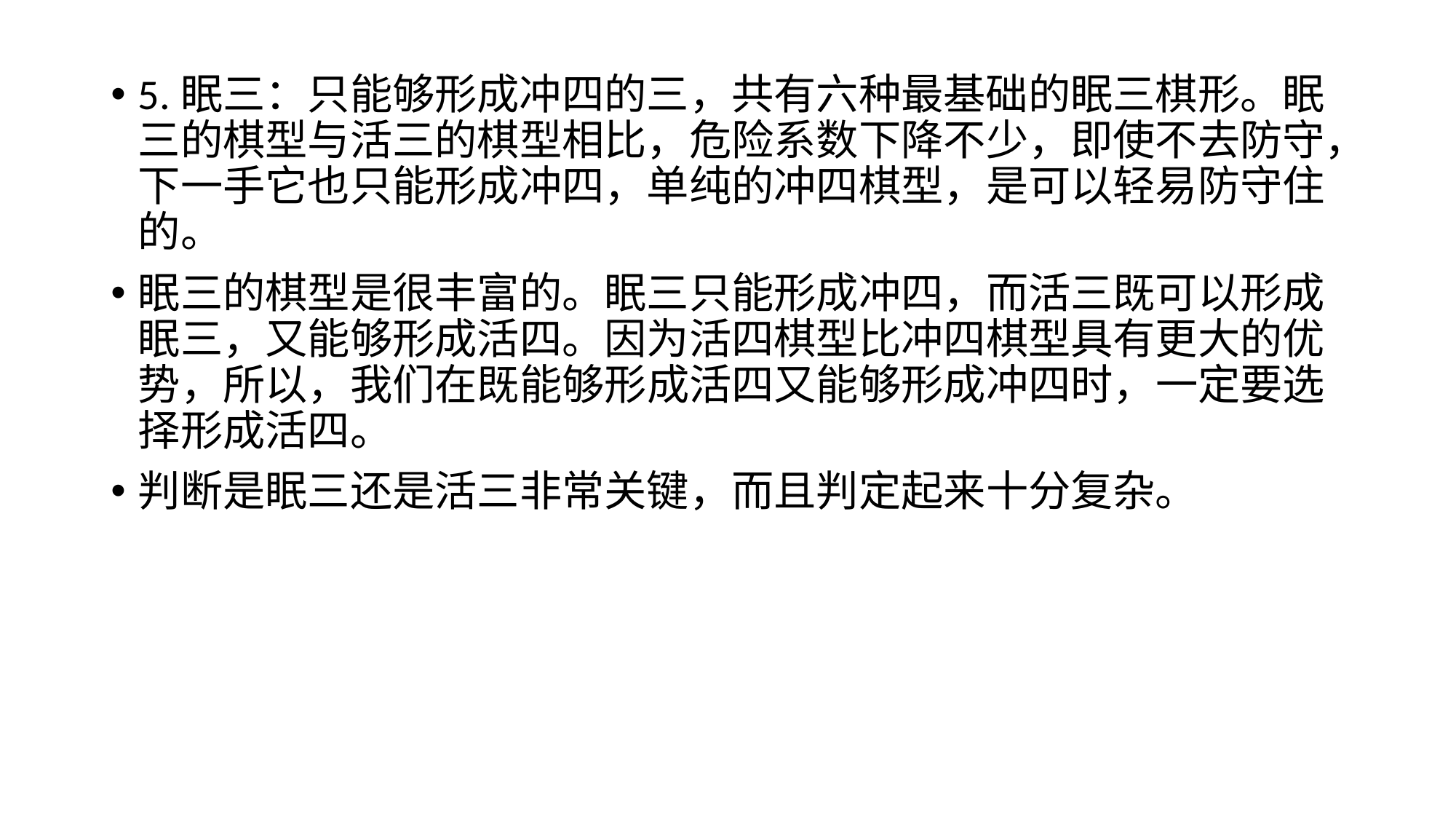

5.眠三：只能够形成冲四的三，共有六种最基础的眠三棋形。眠三的棋型与活三的棋型相比，危险系数下降不少，即使不去防守，下一手它也只能形成冲四，单纯的冲四棋型，是可以轻易防守住的。
眠三的棋型是很丰富的。眠三只能形成冲四，而活三既可以形成眠三，又能够形成活四。因为活四棋型比冲四棋型具有更大的优势，所以，我们在既能够形成活四又能够形成冲四时，一定要选择形成活四。
判断是眠三还是活三非常关键，而且判定起来十分复杂。